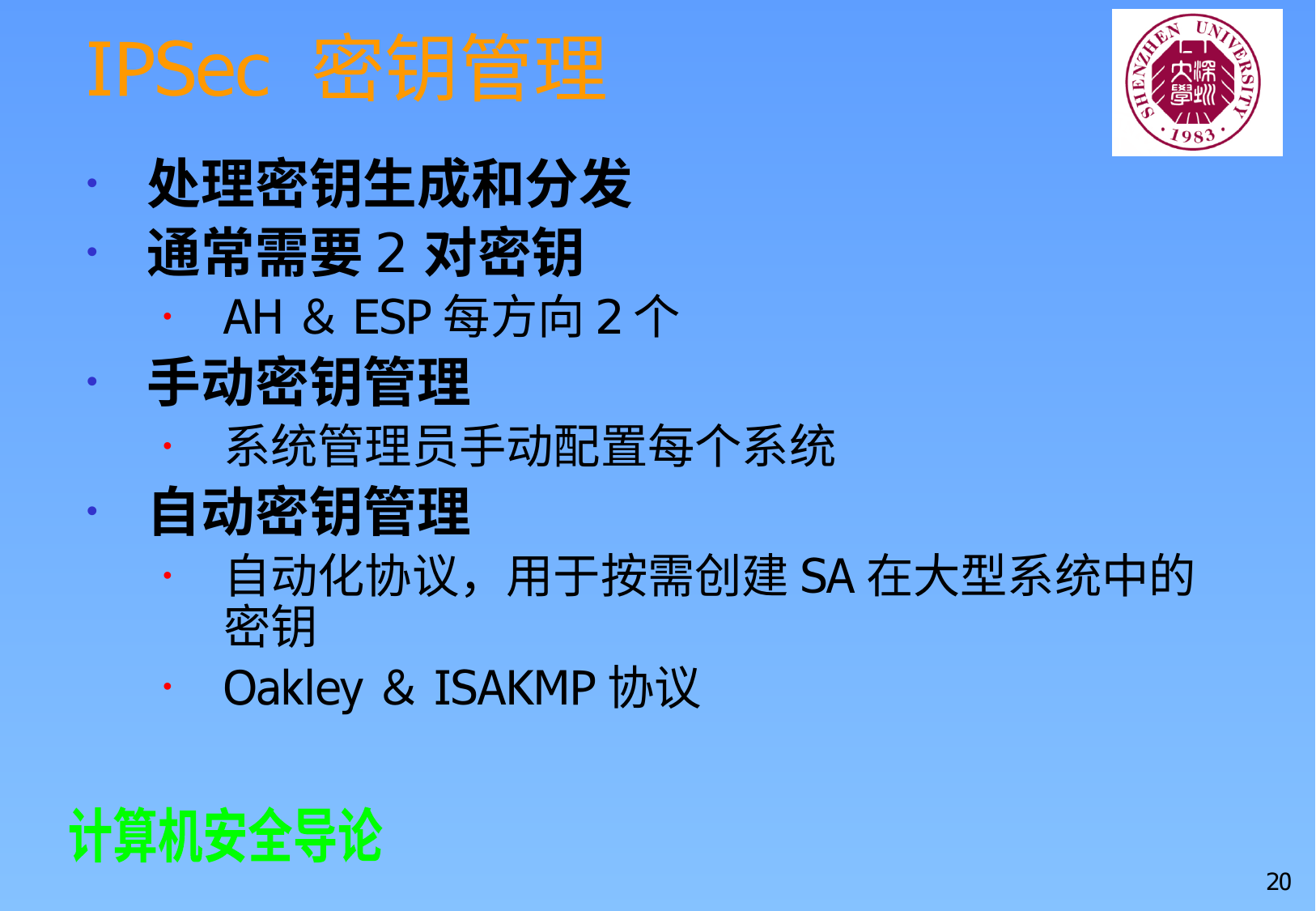

# IPSec 密钥管理
处理密钥生成和分发
通常需要2对密钥
AH＆ESP每方向2个
手动密钥管理
系统管理员手动配置每个系统
自动密钥管理
自动化协议，用于按需创建SA在大型系统中的密钥
Oakley＆ISAKMP协议
20